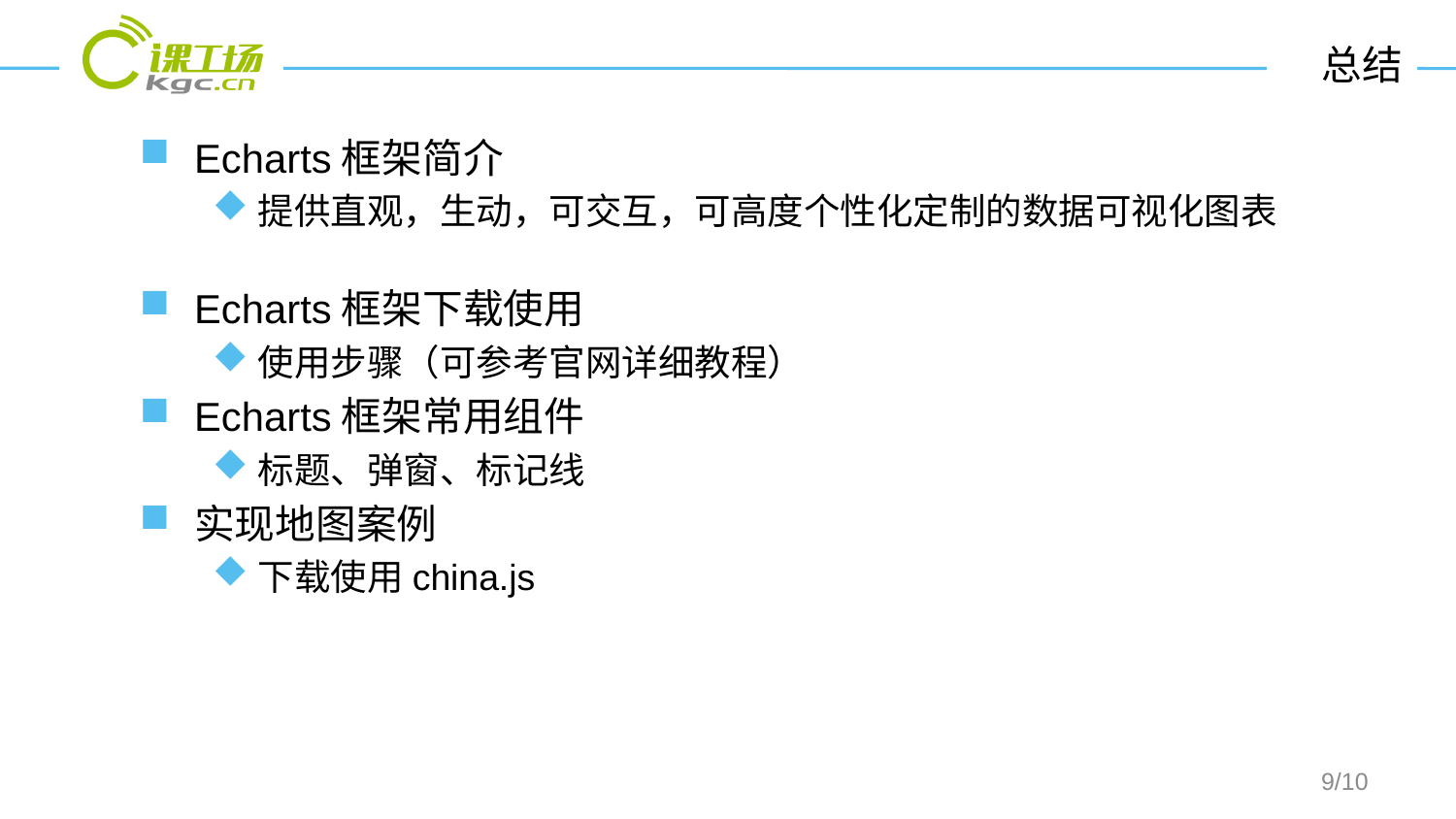

# 总结
Echarts框架简介
提供直观，生动，可交互，可高度个性化定制的数据可视化图表
Echarts框架下载使用
使用步骤（可参考官网详细教程）
Echarts框架常用组件
标题、弹窗、标记线
实现地图案例
下载使用china.js
9/10